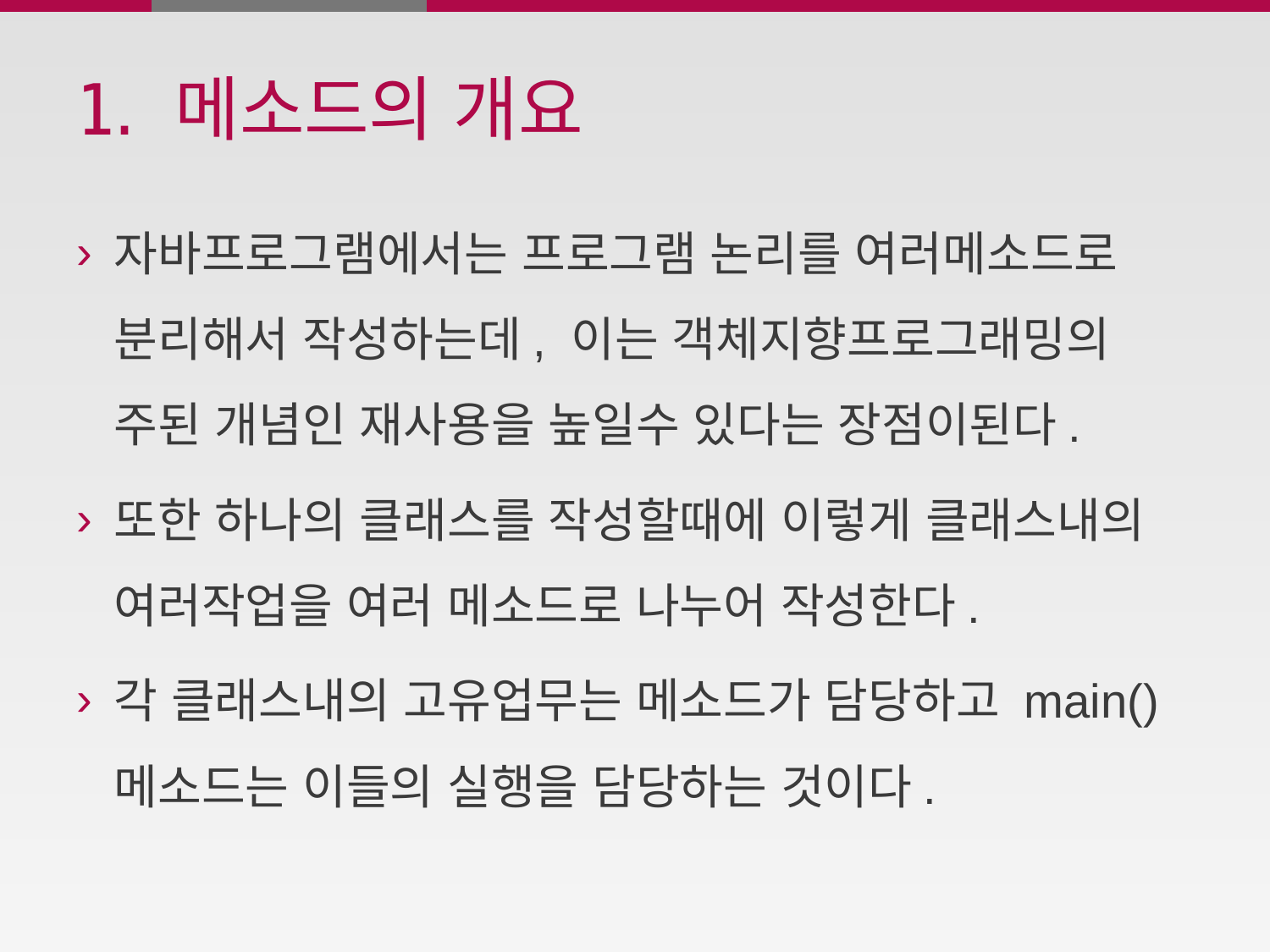

# 1. 메소드의 개요
자바프로그램에서는 프로그램 논리를 여러메소드로 분리해서 작성하는데, 이는 객체지향프로그래밍의 주된 개념인 재사용을 높일수 있다는 장점이된다.
또한 하나의 클래스를 작성할때에 이렇게 클래스내의 여러작업을 여러 메소드로 나누어 작성한다.
각 클래스내의 고유업무는 메소드가 담당하고 main() 메소드는 이들의 실행을 담당하는 것이다.